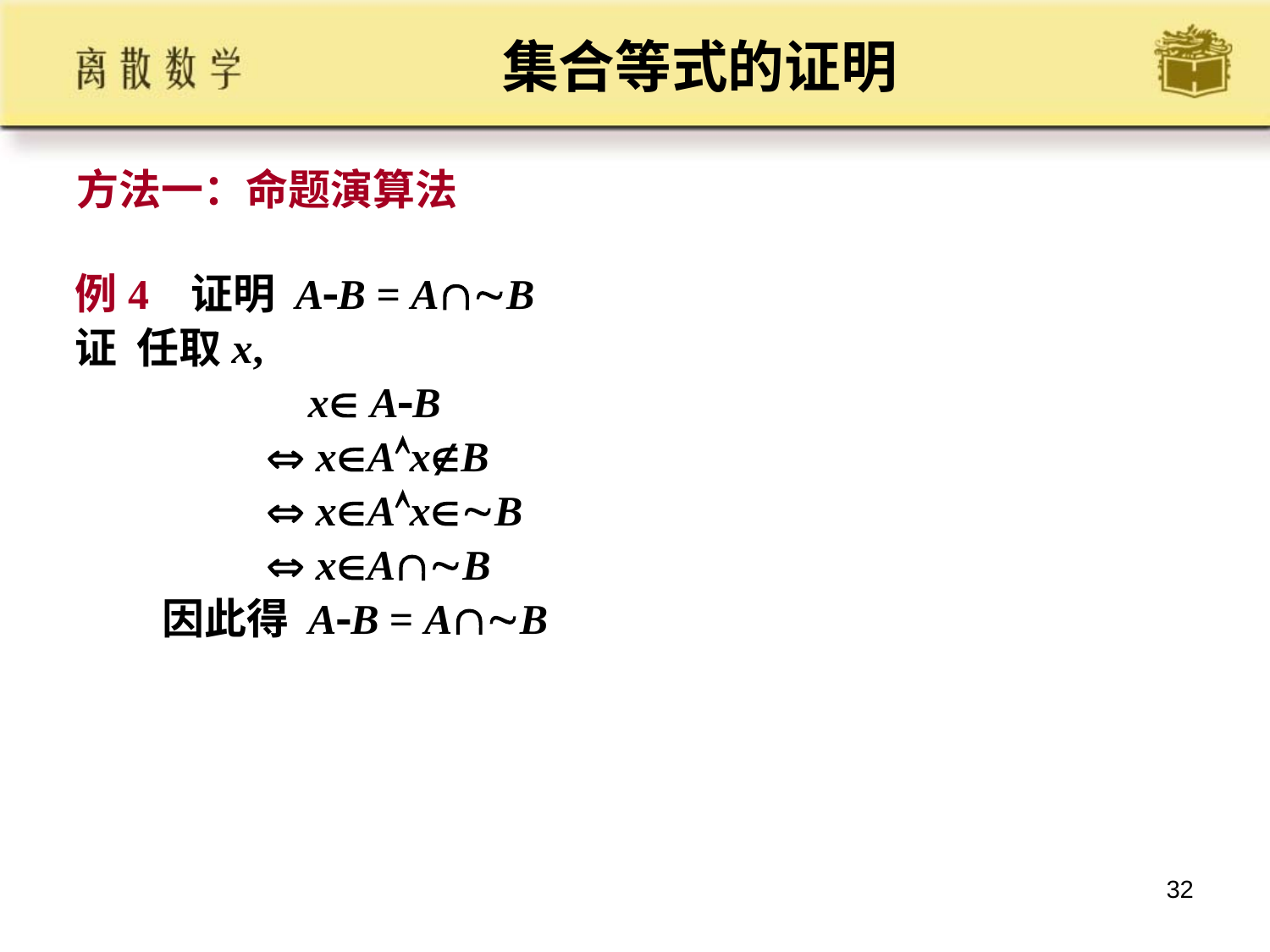

# 集合等式的证明
方法一：命题演算法
例4   证明 A−B = A∩∼B
证  任取x,
                      x∈ A−B
                  ⇔ x∈A∧x∉B
                  ⇔ x∈A∧x∈∼B
                  ⇔ x∈A∩∼B
        因此得 A−B = A∩∼B

32